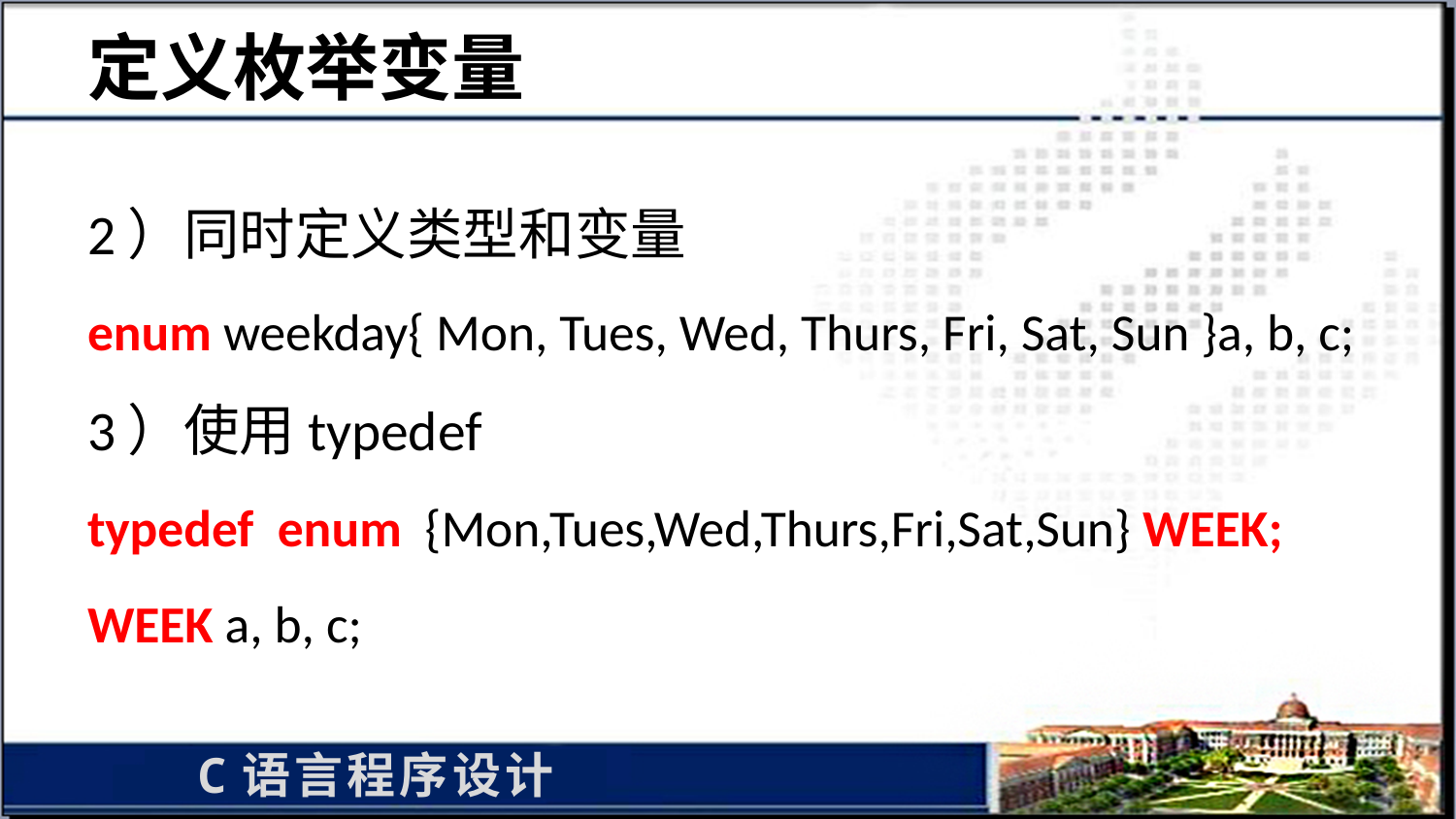

# 定义枚举变量
2）同时定义类型和变量
enum weekday{ Mon, Tues, Wed, Thurs, Fri, Sat, Sun }a, b, c;
3）使用typedef
typedef  enum  {Mon,Tues,Wed,Thurs,Fri,Sat,Sun} WEEK;
WEEK a, b, c;